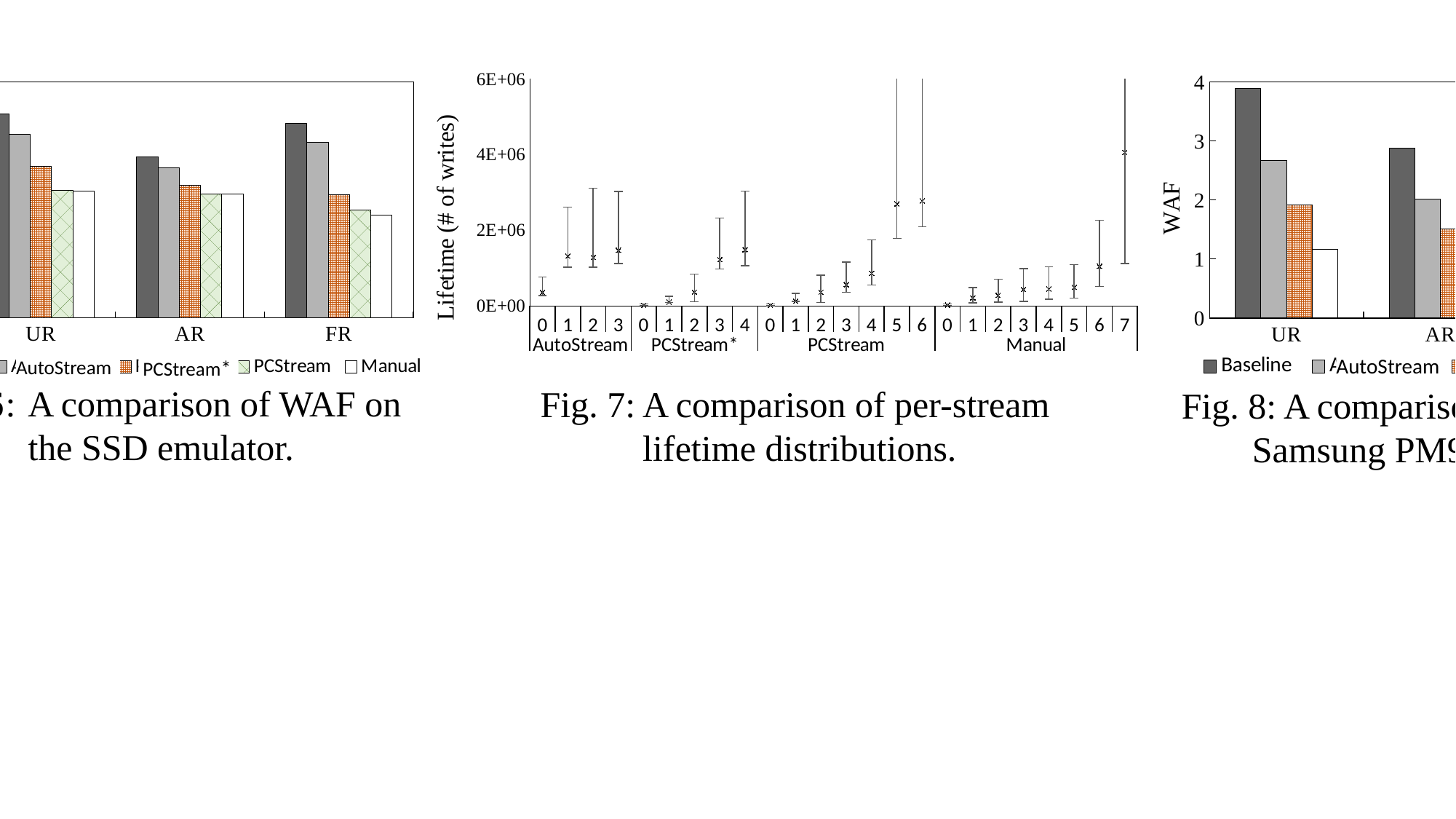

### Chart

| Category | Baseline | Autostream | PCStream-- | PCStream | Manual |
|---|---|---|---|---|---|
| UR | 2.16 | 1.94 | 1.6 | 1.35 | 1.34 |
| AR | 1.7 | 1.59 | 1.4 | 1.31 | 1.31 |
| FR | 2.06 | 1.86 | 1.3 | 1.14 | 1.09 |

### Chart

| Category | 평균 |
|---|---|
| 0 | 359744.112368106 |
| 1 | 1319691.69583328 |
| 2 | 1282394.43264955 |
| 3 | 1474154.43264955 |
| 0 | 20604.3867538839 |
| 1 | 100989.051457976 |
| 2 | 368908.374100719 |
| 3 | 1225142.19941811 |
| 4 | 1485663.33171705 |
| 0 | 20772.969291832 |
| 1 | 126750.379591837 |
| 2 | 365337.890337602 |
| 3 | 562256.881360086 |
| 4 | 863099.210352637 |
| 5 | 2697713.31991471 |
| 6 | 2774971.38478089 |
| 0 | 23938.1274485078 |
| 1 | 214029.800253245 |
| 2 | 281619.0 |
| 3 | 438628.341468714 |
| 4 | 447549.870313166 |
| 5 | 491957.518590998 |
| 6 | 1050375.82102356 |
| 7 | 4058493.98973781 |

### Chart

| Category | Baseline | Autostream | PCStream | Manual |
|---|---|---|---|---|
| UR | 3.89934 | 2.6757 | 1.9197 | 1.1655 |
| AR | 2.8854 | 2.0169 | 1.5093 | 1.2339 |
| FR | 3.4713000000000003 | 2.3922 | 1.6686 | 1.1601 |
AutoStream
PCStream*
AutoStream
 PCStream*
Fig. 6: A comparison of WAF on
the SSD emulator.
Fig. 7: A comparison of per-stream
lifetime distributions.
Fig. 8: A comparison of WAF on Samsung PM963 SSD.